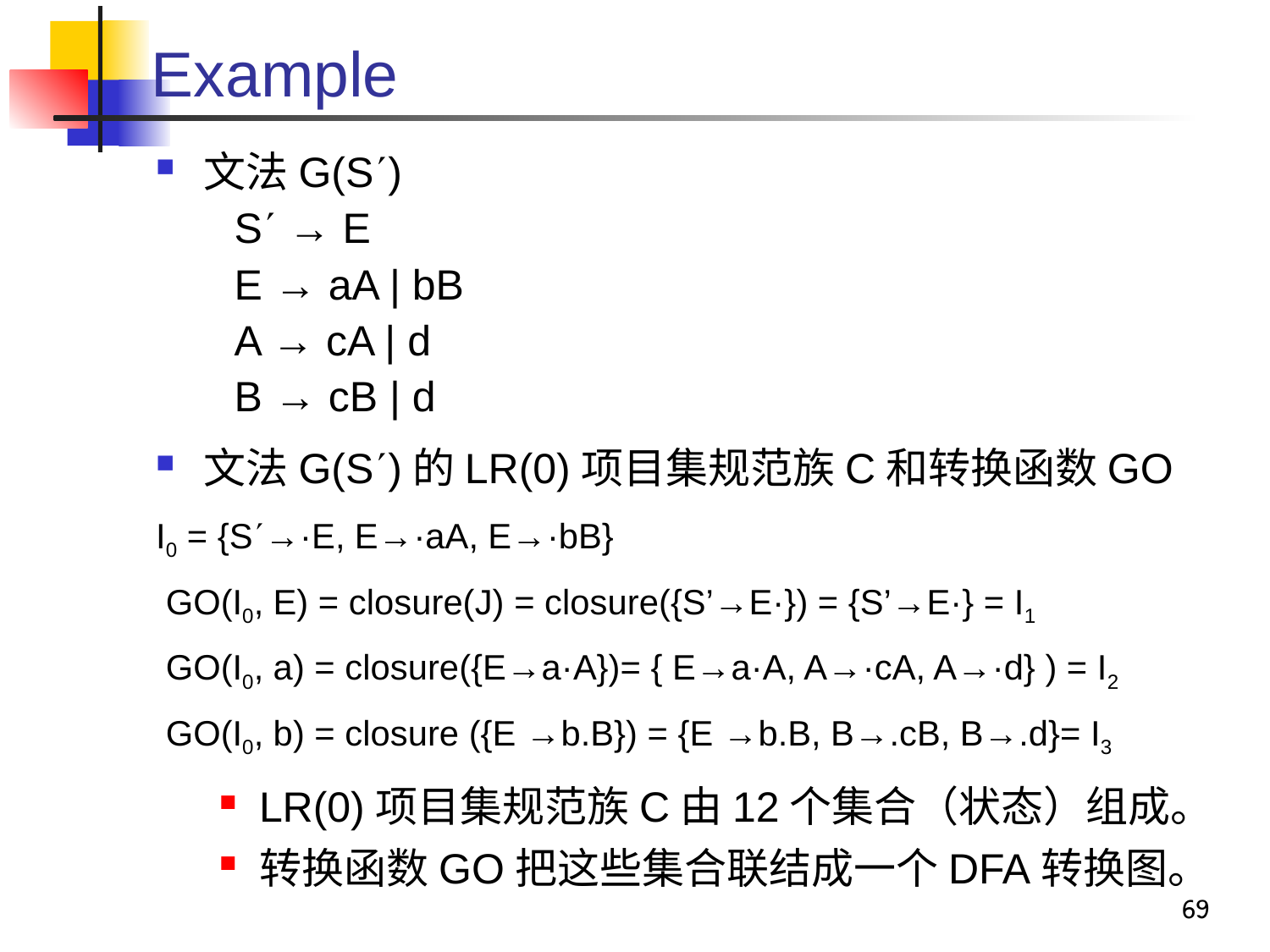

# Example
文法G(S′)
 S′ → E
 E → aA | bB
 A → cA | d
 B → cB | d
文法G(S′)的LR(0)项目集规范族C和转换函数GO
I0 = {S′→·E, E→·aA, E→·bB}
 GO(I0, E) = closure(J) = closure({S’→E·}) = {S’→E·} = I1
 GO(I0, a) = closure({E→a·A})= { E→a·A, A→·cA, A→·d} ) = I2
 GO(I0, b) = closure ({E →b.B}) = {E →b.B, B→.cB, B→.d}= I3
LR(0)项目集规范族C由12个集合（状态）组成。
转换函数GO把这些集合联结成一个DFA转换图。

69